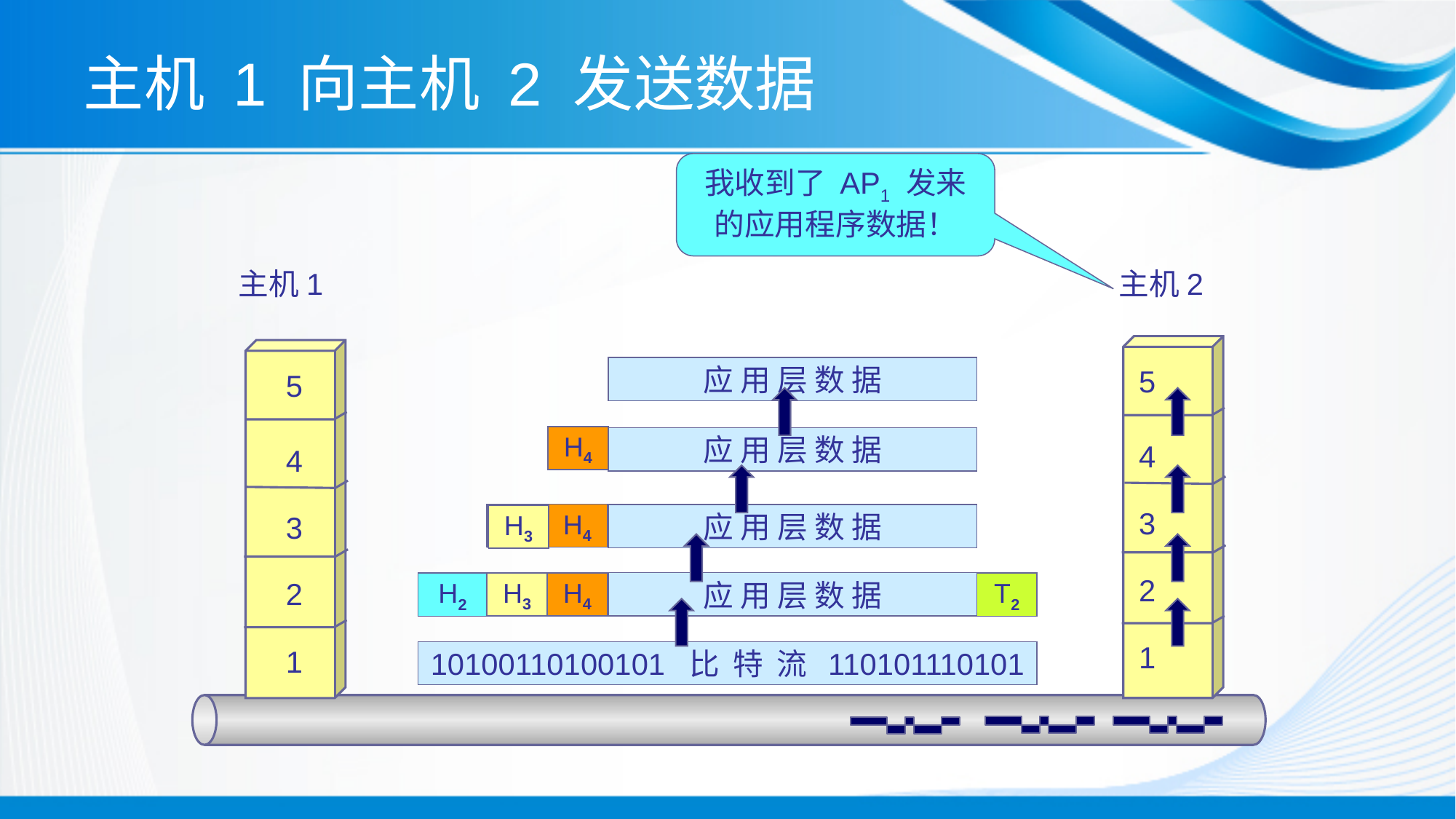

# 主机 1 向主机 2 发送数据
我收到了 AP1 发来
的应用程序数据！

主机 1
主机 2

5
应 用 层 数 据
5

H4
H4
应 用 层 数 据
4
4

3
3
H3
H4
应 用 层 数 据
H3
H3

2
2
应 用 层 数 据
H3
H4
H2
T2
H2
T2

1
1
10100110100101  比  特  流  110101110101